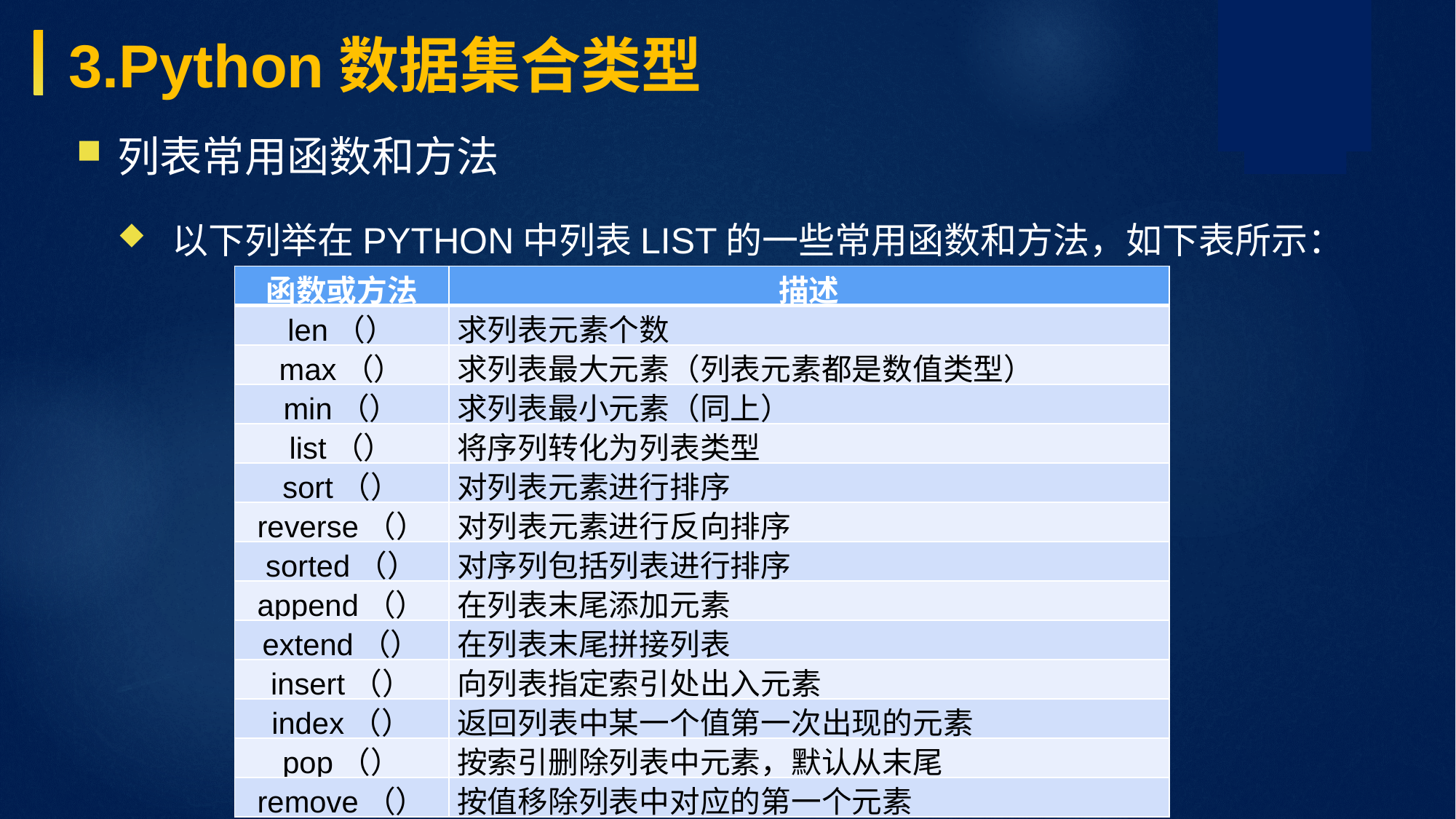

3.Python数据集合类型
列表常用函数和方法
以下列举在Python中列表list的一些常用函数和方法，如下表所示：
| 函数或方法 | 描述 |
| --- | --- |
| len（） | 求列表元素个数 |
| max（） | 求列表最大元素（列表元素都是数值类型） |
| min（） | 求列表最小元素（同上） |
| list（） | 将序列转化为列表类型 |
| sort（） | 对列表元素进行排序 |
| reverse（） | 对列表元素进行反向排序 |
| sorted（） | 对序列包括列表进行排序 |
| append（） | 在列表末尾添加元素 |
| extend（） | 在列表末尾拼接列表 |
| insert（） | 向列表指定索引处出入元素 |
| index（） | 返回列表中某一个值第一次出现的元素 |
| pop（） | 按索引删除列表中元素，默认从末尾 |
| remove（） | 按值移除列表中对应的第一个元素 |